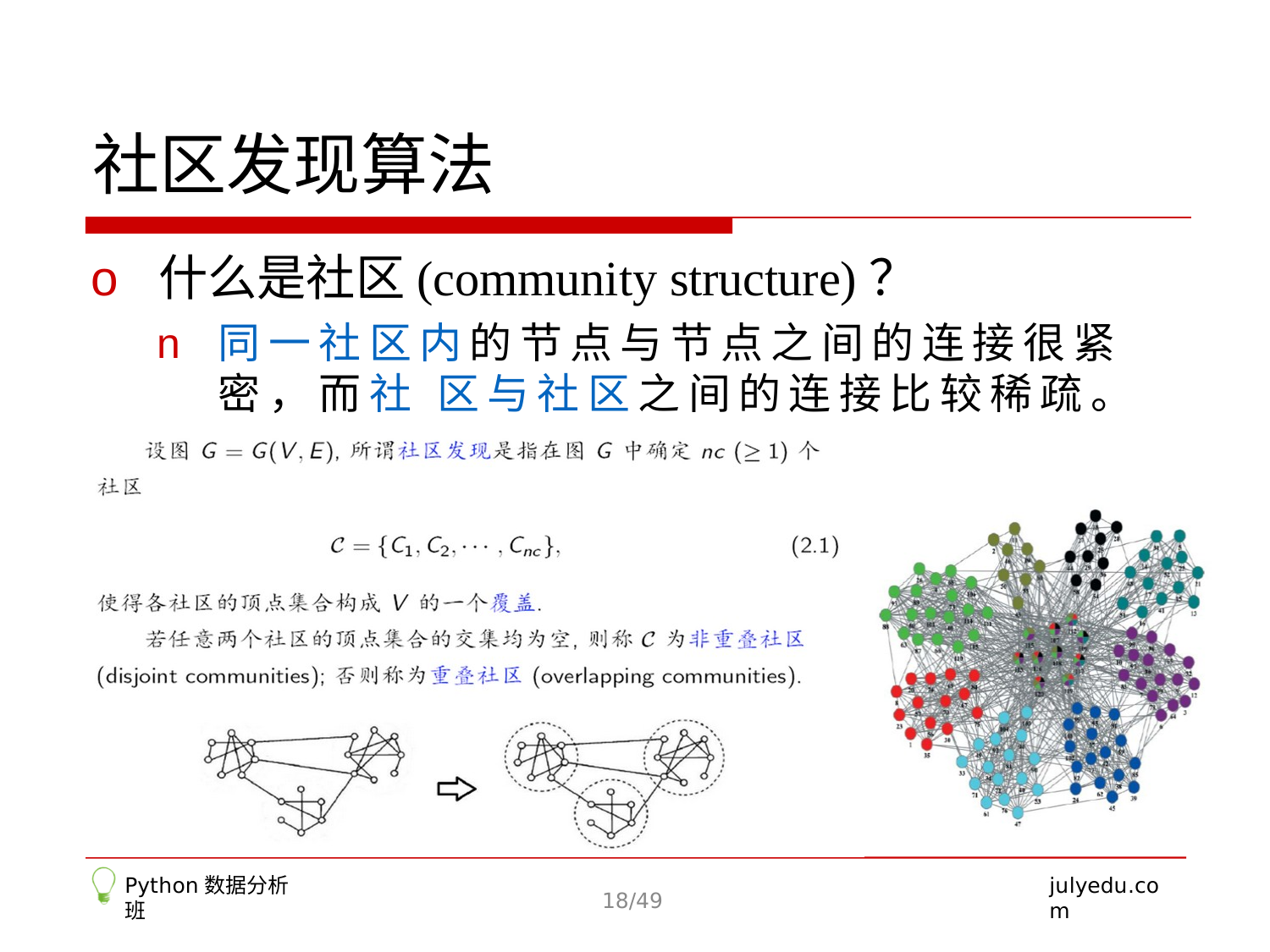

# 社区发现算法

o	什么是社区(community structure)？
n	同一社区内的节点与节点之间的连接很紧密，而社 区与社区之间的连接比较稀疏。

Python数据分析班
julyedu.com
18/49